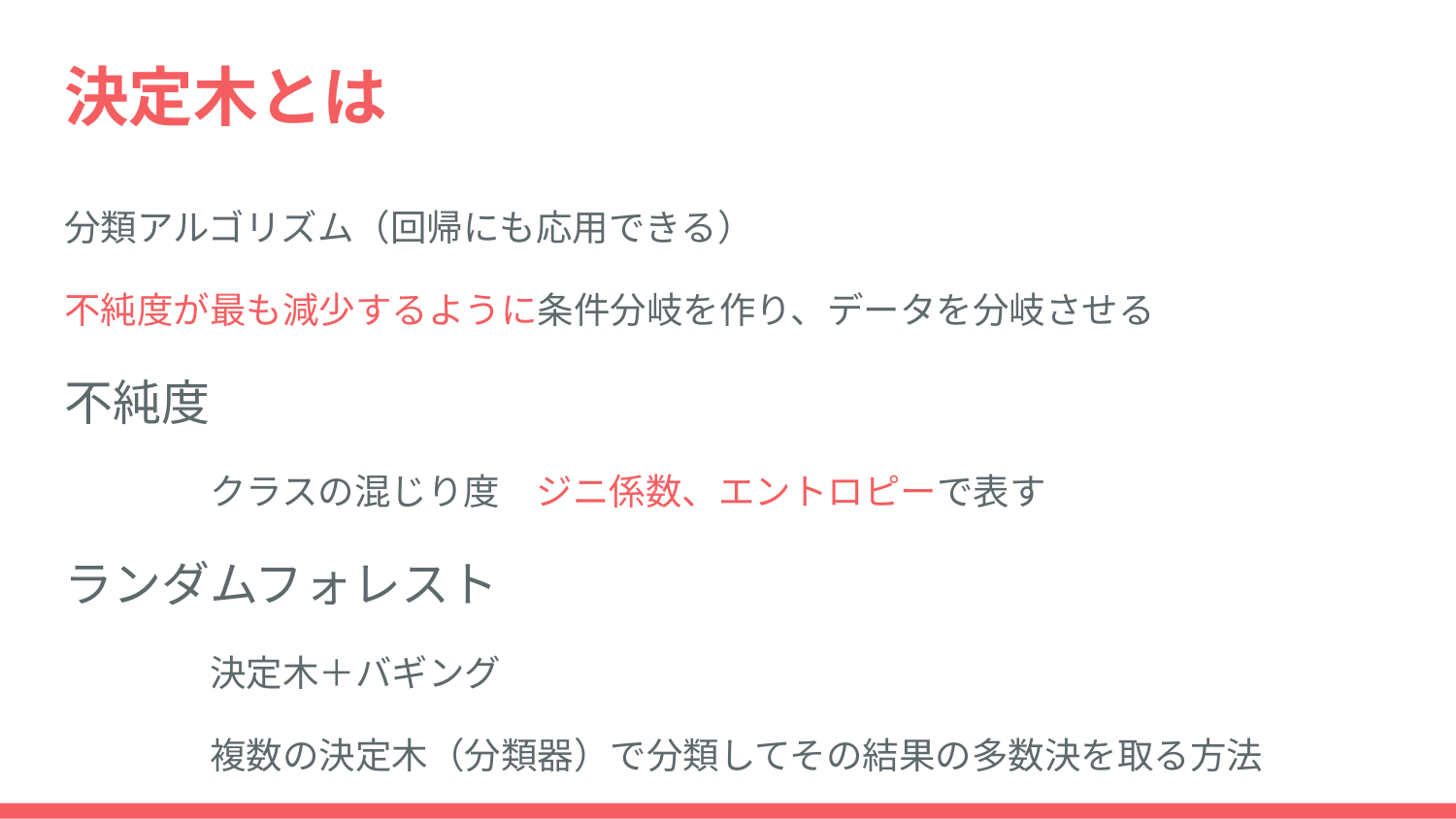

# 決定木とは
分類アルゴリズム（回帰にも応用できる）
不純度が最も減少するように条件分岐を作り、データを分岐させる
不純度
	クラスの混じり度　ジニ係数、エントロピーで表す
ランダムフォレスト
	決定木＋バギング
	複数の決定木（分類器）で分類してその結果の多数決を取る方法